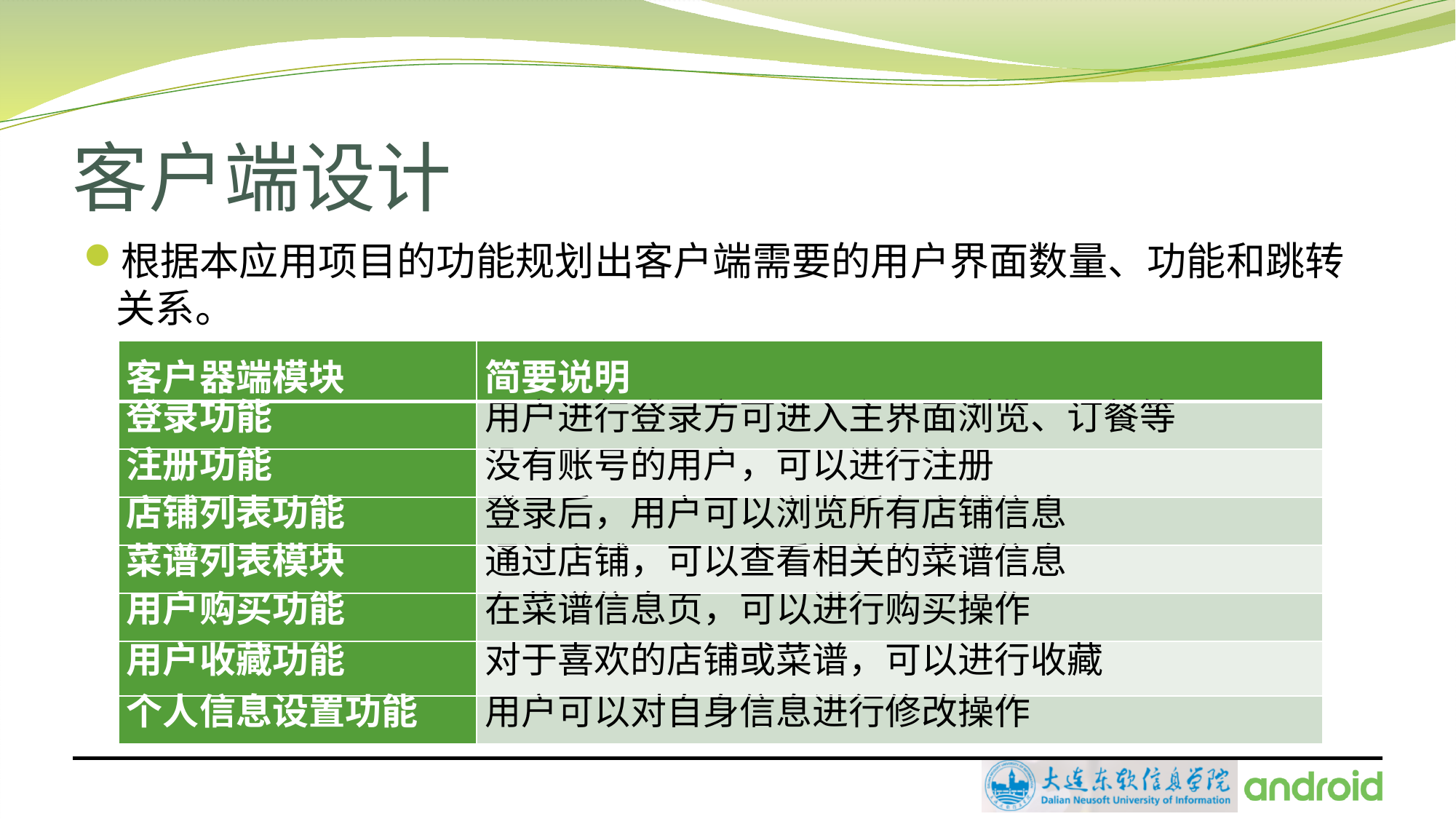

# 客户端设计
根据本应用项目的功能规划出客户端需要的用户界面数量、功能和跳转关系。
| 客户器端模块 | 简要说明 |
| --- | --- |
| 登录功能 | 用户进行登录方可进入主界面浏览、订餐等 |
| 注册功能 | 没有账号的用户，可以进行注册 |
| 店铺列表功能 | 登录后，用户可以浏览所有店铺信息 |
| 菜谱列表模块 | 通过店铺，可以查看相关的菜谱信息 |
| 用户购买功能 | 在菜谱信息页，可以进行购买操作 |
| 用户收藏功能 | 对于喜欢的店铺或菜谱，可以进行收藏 |
| 个人信息设置功能 | 用户可以对自身信息进行修改操作 |